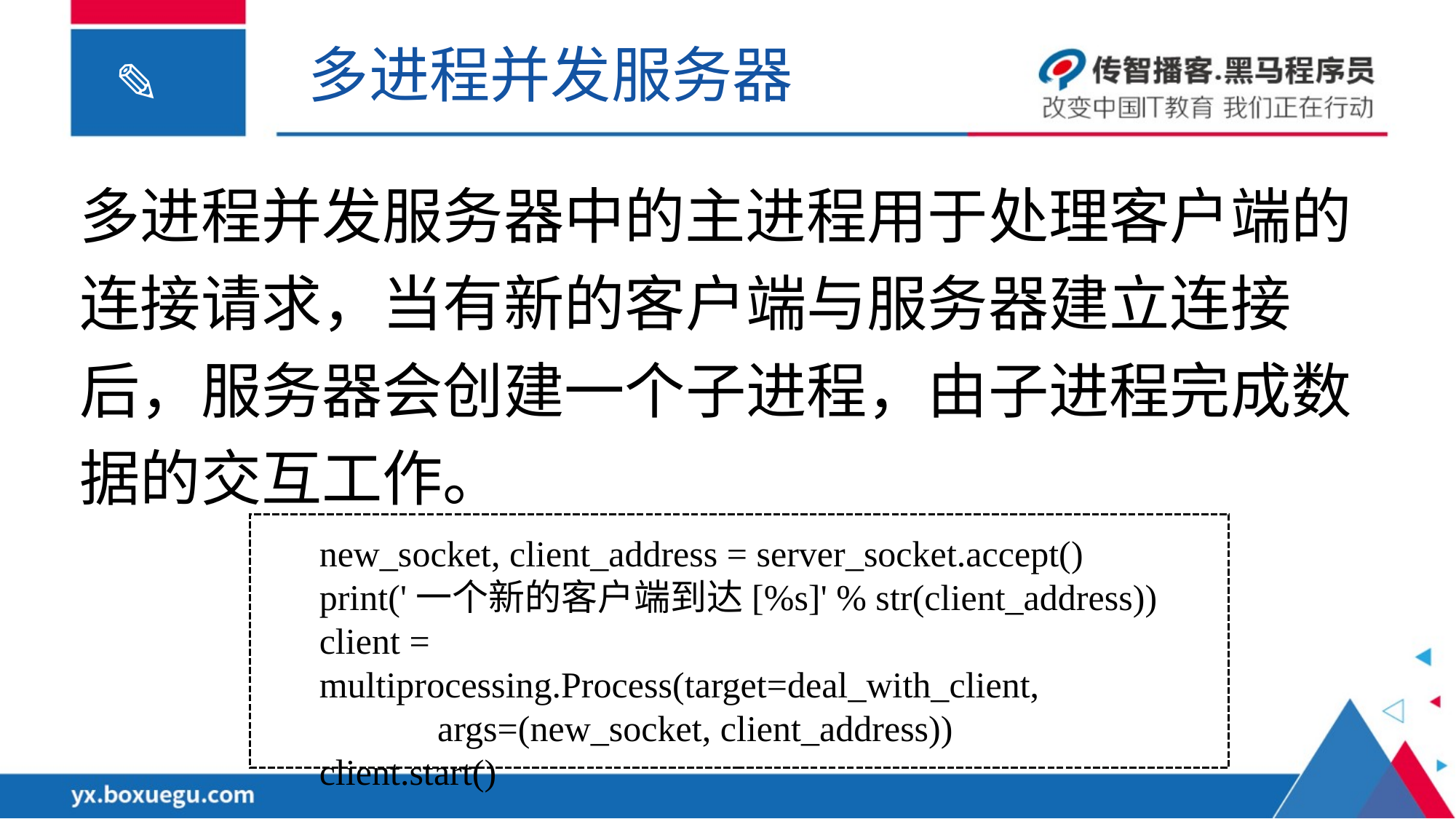

多进程并发服务器
多进程并发服务器中的主进程用于处理客户端的连接请求，当有新的客户端与服务器建立连接后，服务器会创建一个子进程，由子进程完成数据的交互工作。

new_socket, client_address = server_socket.accept()
print('一个新的客户端到达[%s]' % str(client_address))
client = multiprocessing.Process(target=deal_with_client,
             args=(new_socket, client_address))
client.start()